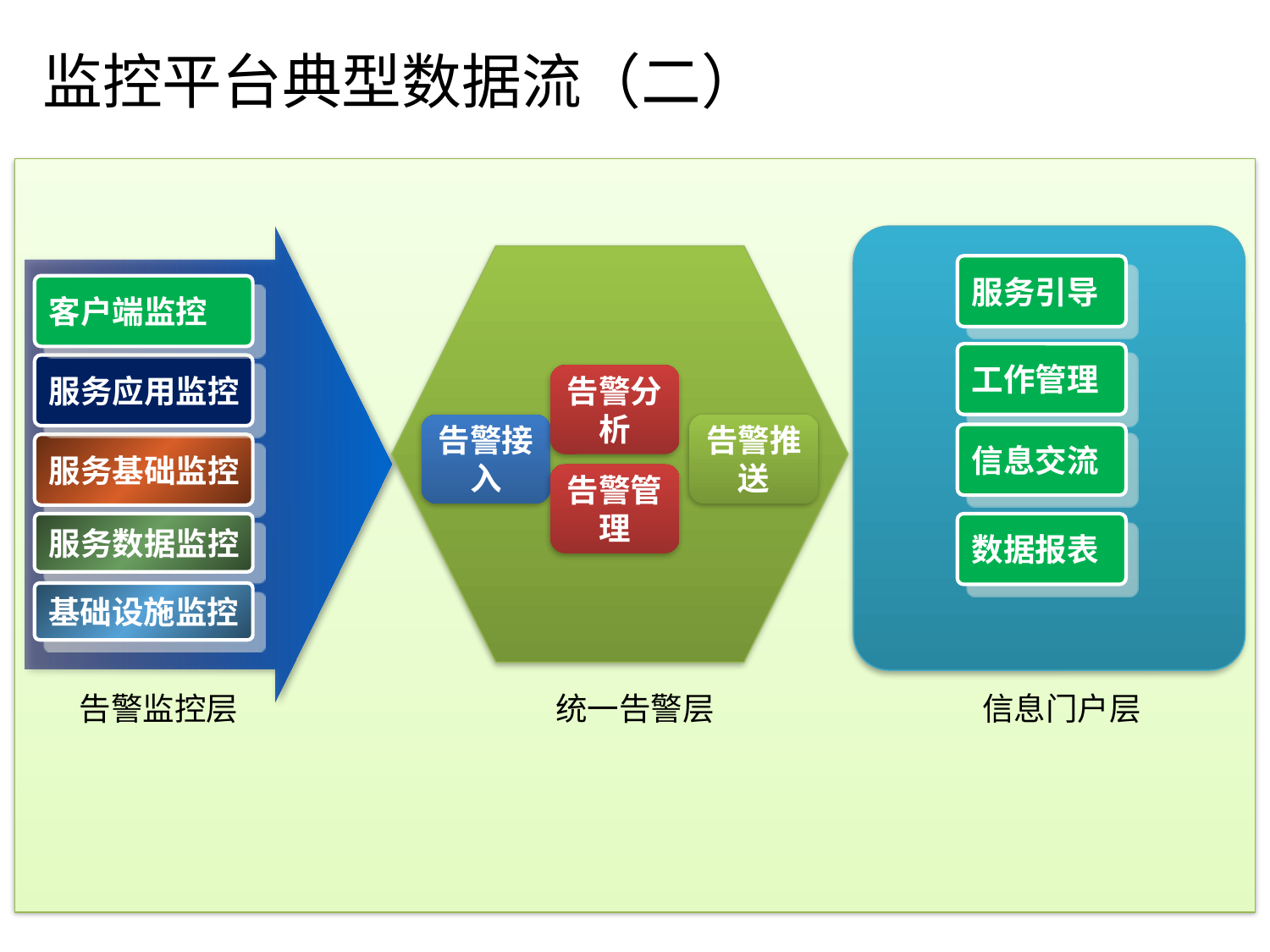

# 监控平台典型数据流（二）

服务引导
客户端监控
工作管理
服务应用监控
告警分析
告警接入
告警推送
信息交流
服务基础监控
告警管理
服务数据监控
数据报表
基础设施监控
告警监控层
统一告警层
信息门户层